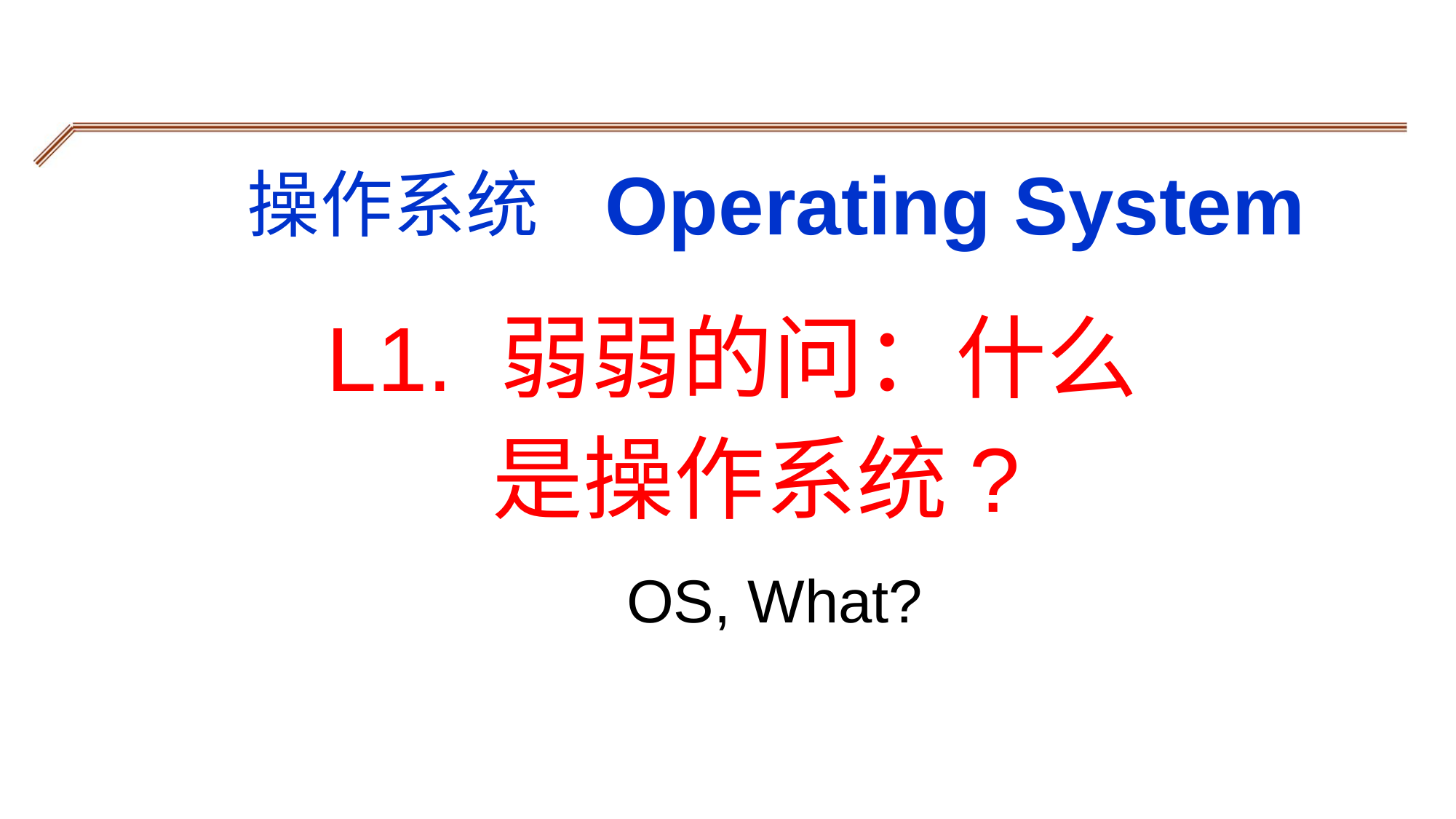

Operating System
操作系统
L1. 弱弱的问：什么
是操作系统?
OS, What?